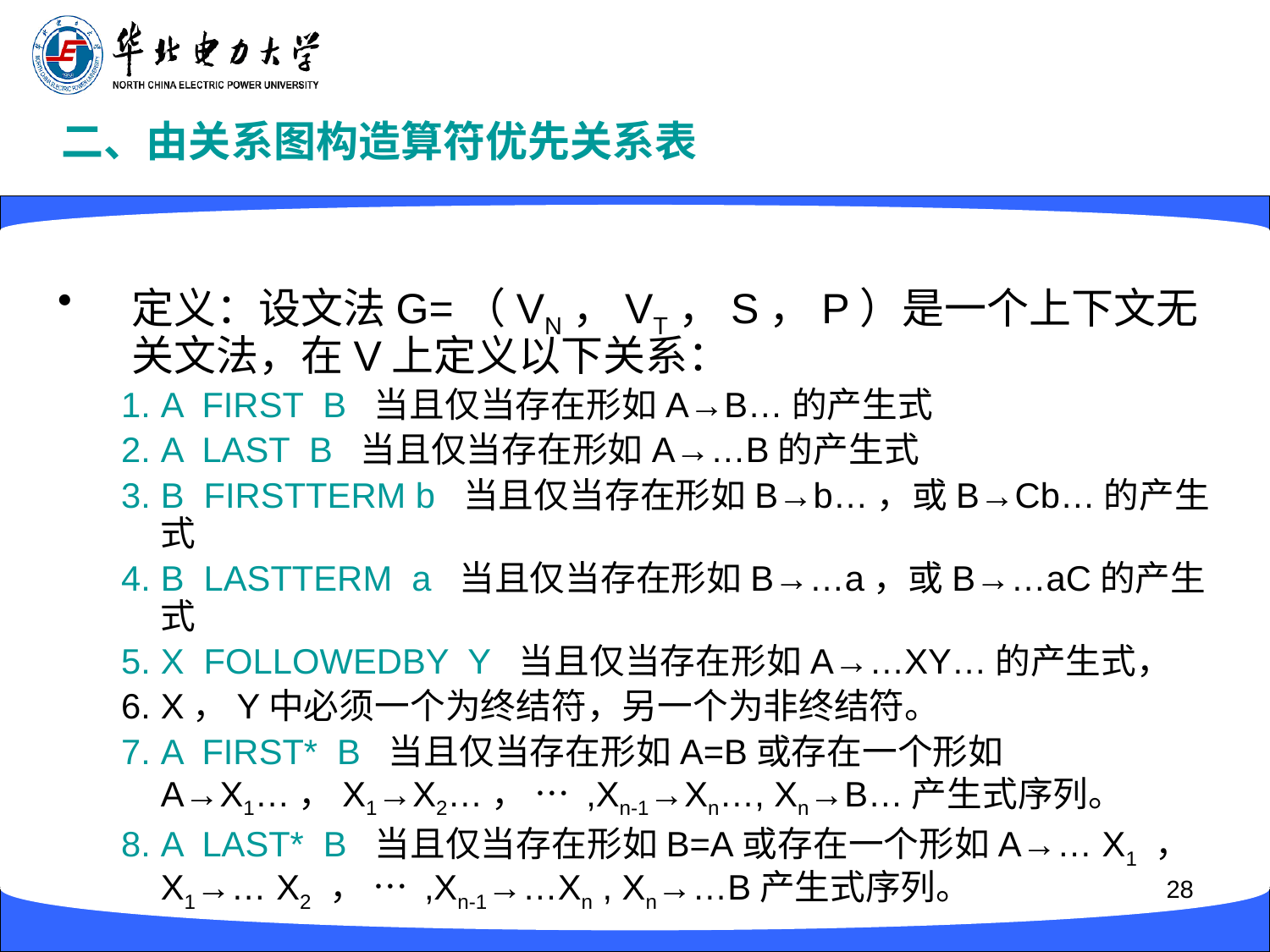

# 二、由关系图构造算符优先关系表
定义：设文法G=（VN，VT，S，P）是一个上下文无关文法，在V上定义以下关系：
A  FIRST  B  当且仅当存在形如A→B…的产生式
A  LAST  B  当且仅当存在形如A→…B的产生式
B  FIRSTTERM b  当且仅当存在形如B→b…，或B→Cb…的产生式
B  LASTTERM  a  当且仅当存在形如B→…a，或B→…aC的产生式
X  FOLLOWEDBY  Y  当且仅当存在形如A→…XY…的产生式，
X，Y中必须一个为终结符，另一个为非终结符。
A  FIRST*  B  当且仅当存在形如A=B或存在一个形如A→X1…，X1→X2…， … ,Xn-1→Xn…, Xn→B…产生式序列。
A  LAST*  B  当且仅当存在形如B=A或存在一个形如A→… X1 ，X1→… X2 ， … ,Xn-1→…Xn , Xn→…B产生式序列。
28